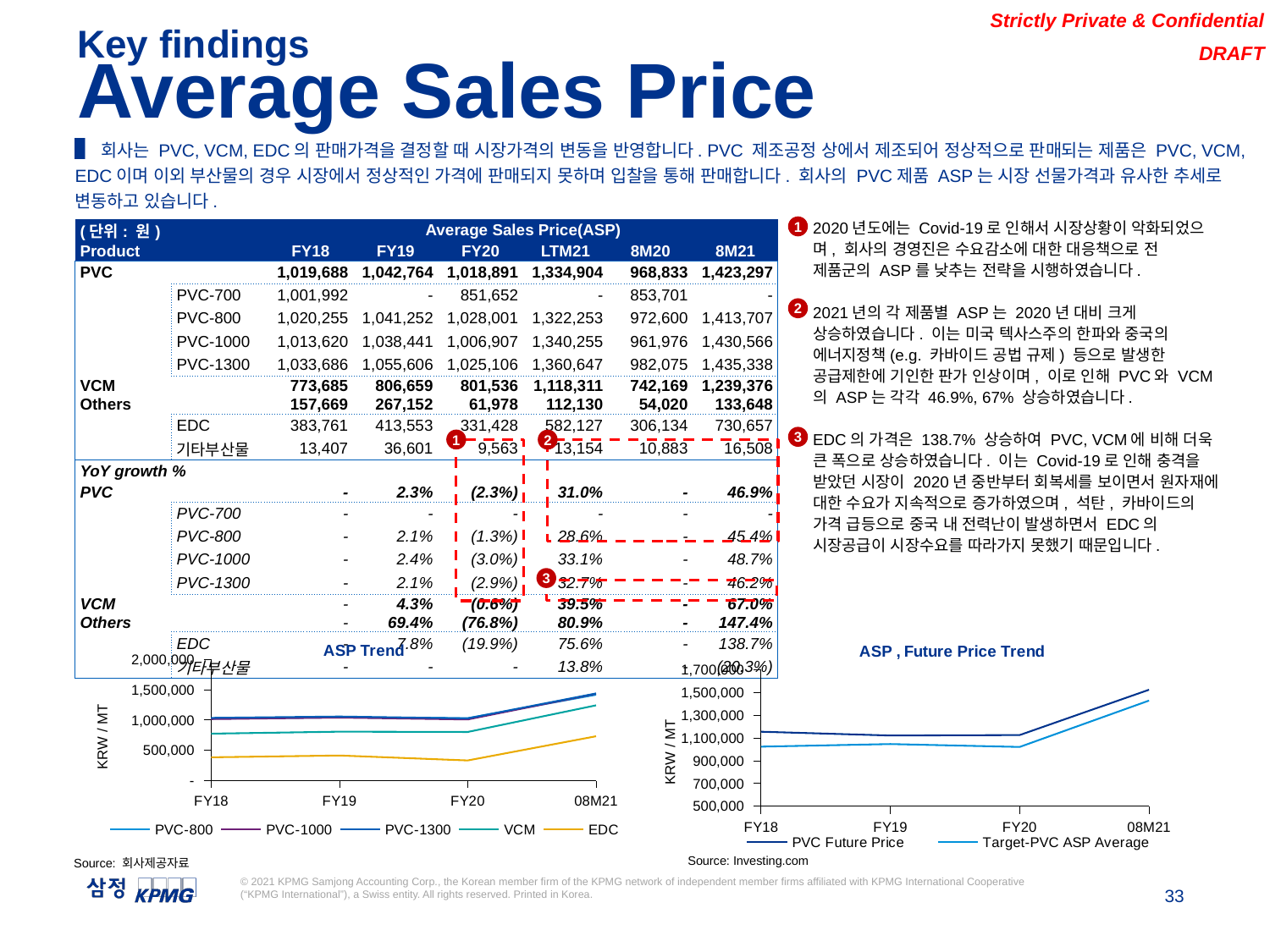

Key findings
Average Sales Price
▌회사는 PVC, VCM, EDC의 판매가격을 결정할 때 시장가격의 변동을 반영합니다. PVC 제조공정 상에서 제조되어 정상적으로 판매되는 제품은 PVC, VCM, EDC이며 이외 부산물의 경우 시장에서 정상적인 가격에 판매되지 못하며 입찰을 통해 판매합니다. 회사의 PVC제품 ASP는 시장 선물가격과 유사한 추세로 변동하고 있습니다.

2020년도에는 Covid-19로 인해서 시장상황이 악화되었으며, 회사의 경영진은 수요감소에 대한 대응책으로 전 제품군의 ASP를 낮추는 전략을 시행하였습니다.

2021년의 각 제품별 ASP는 2020년 대비 크게 상승하였습니다. 이는 미국 텍사스주의 한파와 중국의 에너지정책(e.g. 카바이드 공법 규제) 등으로 발생한 공급제한에 기인한 판가 인상이며, 이로 인해 PVC와 VCM의 ASP는 각각 46.9%, 67% 상승하였습니다.

EDC의 가격은 138.7% 상승하여 PVC, VCM에 비해 더욱 큰 폭으로 상승하였습니다. 이는 Covid-19로 인해 충격을 받았던 시장이 2020년 중반부터 회복세를 보이면서 원자재에 대한 수요가 지속적으로 증가하였으며, 석탄, 카바이드의 가격 급등으로 중국 내 전력난이 발생하면서 EDC의 시장공급이 시장수요를 따라가지 못했기 때문입니다.

1
| (단위: 원) |  | Average Sales Price(ASP) |  |  |  |  |  |
| --- | --- | --- | --- | --- | --- | --- | --- |
| Product |  | FY18 | FY19 | FY20 | LTM21 | 8M20 | 8M21 |
| PVC |  | 1,019,688 | 1,042,764 | 1,018,891 | 1,334,904 | 968,833 | 1,423,297 |
|  | PVC-700 | 1,001,992 | - | 851,652 | - | 853,701 | - |
|  | PVC-800 | 1,020,255 | 1,041,252 | 1,028,001 | 1,322,253 | 972,600 | 1,413,707 |
|  | PVC-1000 | 1,013,620 | 1,038,441 | 1,006,907 | 1,340,255 | 961,976 | 1,430,566 |
|  | PVC-1300 | 1,033,686 | 1,055,606 | 1,025,106 | 1,360,647 | 982,075 | 1,435,338 |
| VCM |  | 773,685 | 806,659 | 801,536 | 1,118,311 | 742,169 | 1,239,376 |
| Others |  | 157,669 | 267,152 | 61,978 | 112,130 | 54,020 | 133,648 |
|  | EDC | 383,761 | 413,553 | 331,428 | 582,127 | 306,134 | 730,657 |
|  | 기타부산물 | 13,407 | 36,601 | 9,563 | 13,154 | 10,883 | 16,508 |
| YoY growth % |  |  |  |  |  |  |  |
| PVC |  | - | 2.3% | (2.3%) | 31.0% | - | 46.9% |
|  | PVC-700 | - | - | - | - | - | - |
|  | PVC-800 | - | 2.1% | (1.3%) | 28.6% | - | 45.4% |
|  | PVC-1000 | - | 2.4% | (3.0%) | 33.1% | - | 48.7% |
|  | PVC-1300 | - | 2.1% | (2.9%) | 32.7% | - | 46.2% |
| VCM |  | - | 4.3% | (0.6%) | 39.5% | - | 67.0% |
| Others |  | - | 69.4% | (76.8%) | 80.9% | - | 147.4% |
|  | EDC | - | 7.8% | (19.9%) | 75.6% | - | 138.7% |
|  | 기타부산물 | - | - | - | 13.8% | - | (20.3%) |
2
3
1
2

3

### Chart: ASP Trend

| Category | PVC-800 | PVC-1000 | PVC-1300 | VCM | EDC |
|---|---|---|---|---|---|
| FY18 | 1020255.3124993951 | 1013620.1088748095 | 1033685.6794175158 | 773685.1833415626 | 383761.1556103037 |
| FY19 | 1041252.476024677 | 1038441.0285106507 | 1055606.3704216124 | 806659.266240227 | 413553.16931011836 |
| FY20 | 1028001.2490132945 | 1006906.5068976126 | 1025105.6758769212 | 801535.5939088692 | 331428.29524665436 |
| 08M21 | 1413706.917019508 | 1430565.6817064404 | 1435337.7434647435 | 1239376.1519886726 | 730656.921040804 |

### Chart: ASP , Future Price Trend

| Category | PVC Future Price | Target-PVC ASP Average |
|---|---|---|
| FY18 | 1153535.473251029 | 1022520.3669305734 |
| FY19 | 1120089.737704918 | 1045099.9583189801 |
| FY20 | 1124095.0518518519 | 1020004.4772626093 |
| 08M21 | 1521510.0333333332 | 1426536.7807302307 |
Source: Investing.com
Source: 회사제공자료